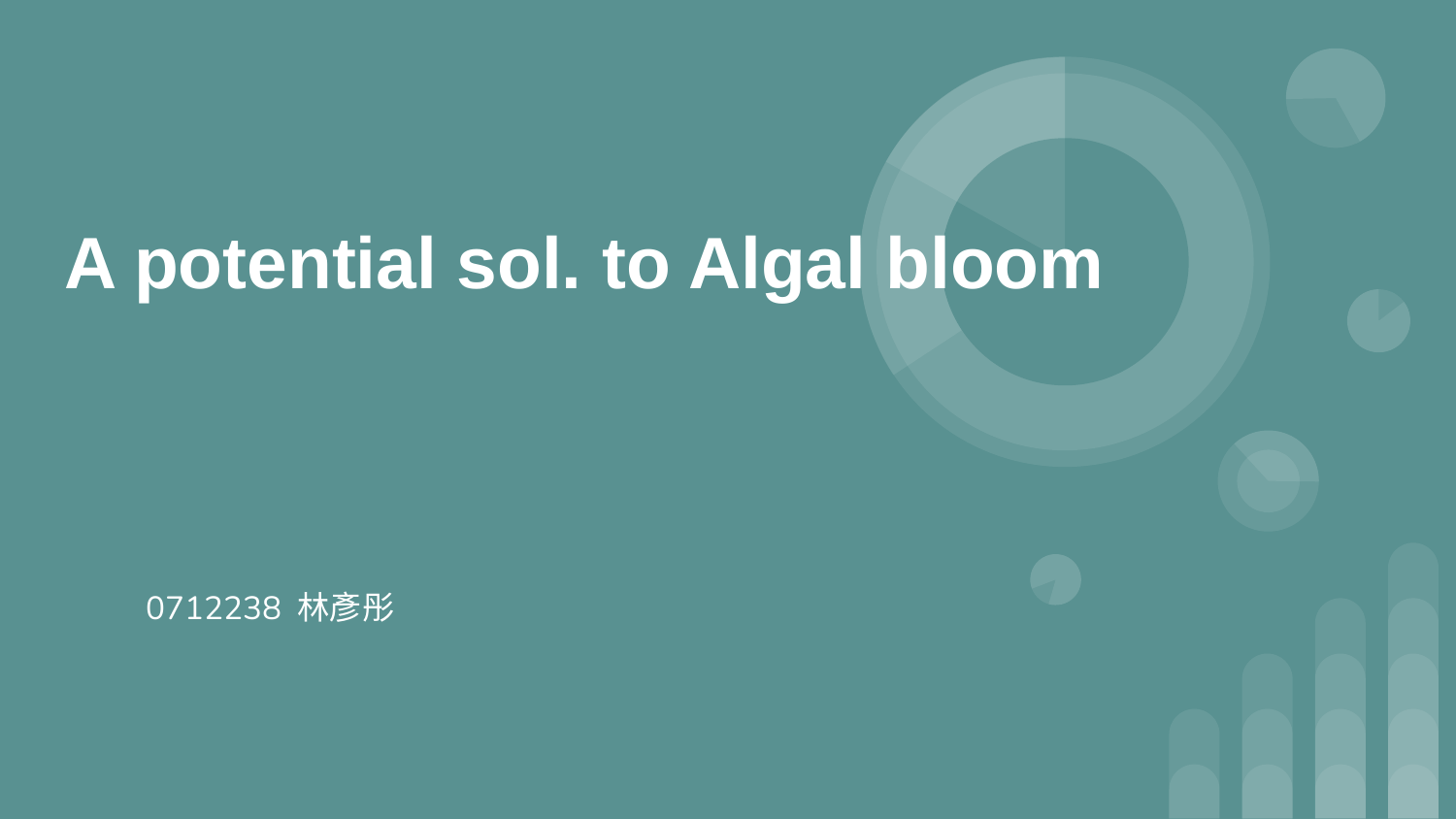

# A potential sol. to Algal bloom
0712238 林彥彤